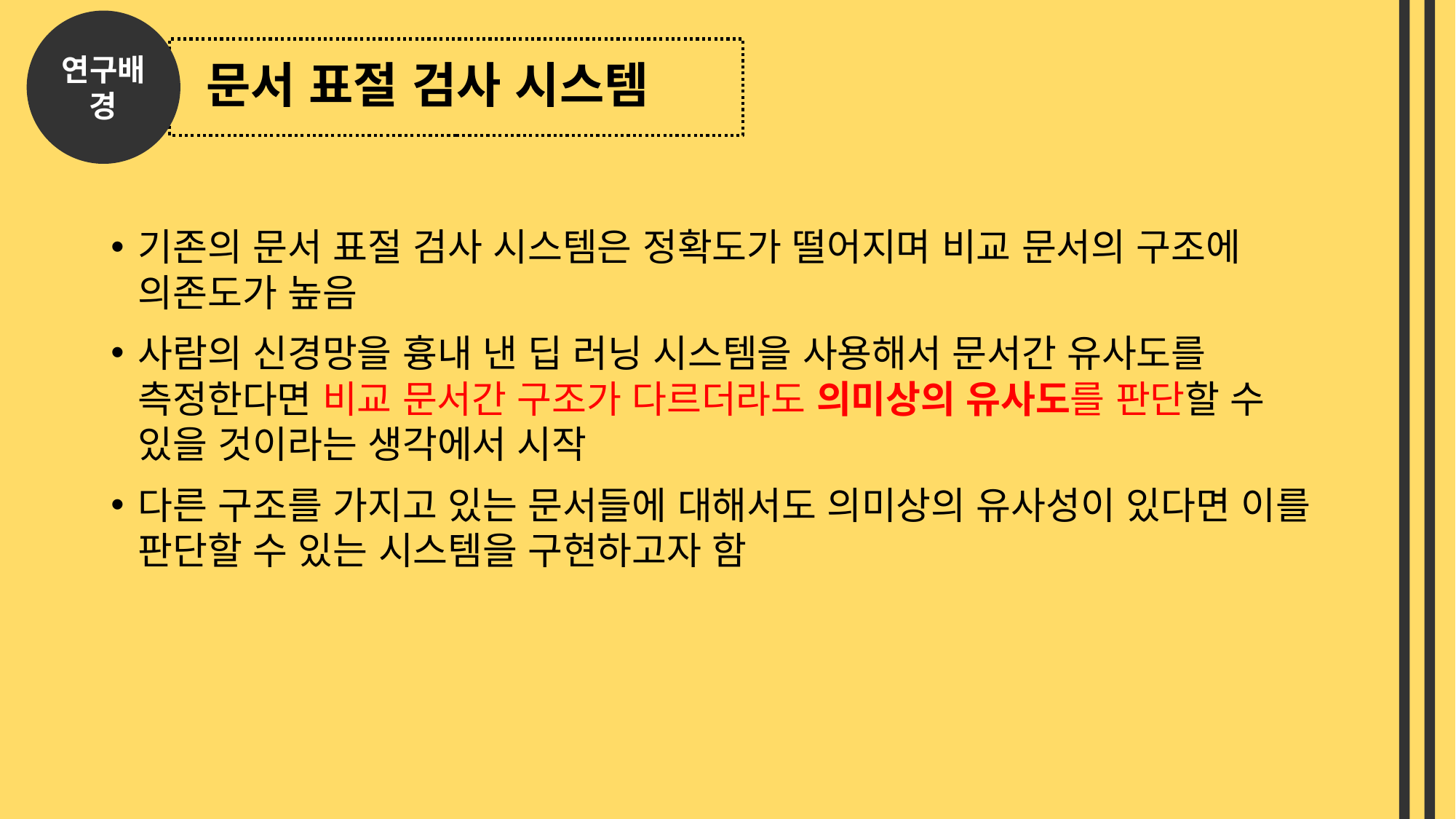

연구배경
# 문서 표절 검사 시스템
기존의 문서 표절 검사 시스템은 정확도가 떨어지며 비교 문서의 구조에 의존도가 높음
사람의 신경망을 흉내 낸 딥 러닝 시스템을 사용해서 문서간 유사도를 측정한다면 비교 문서간 구조가 다르더라도 의미상의 유사도를 판단할 수 있을 것이라는 생각에서 시작
다른 구조를 가지고 있는 문서들에 대해서도 의미상의 유사성이 있다면 이를 판단할 수 있는 시스템을 구현하고자 함